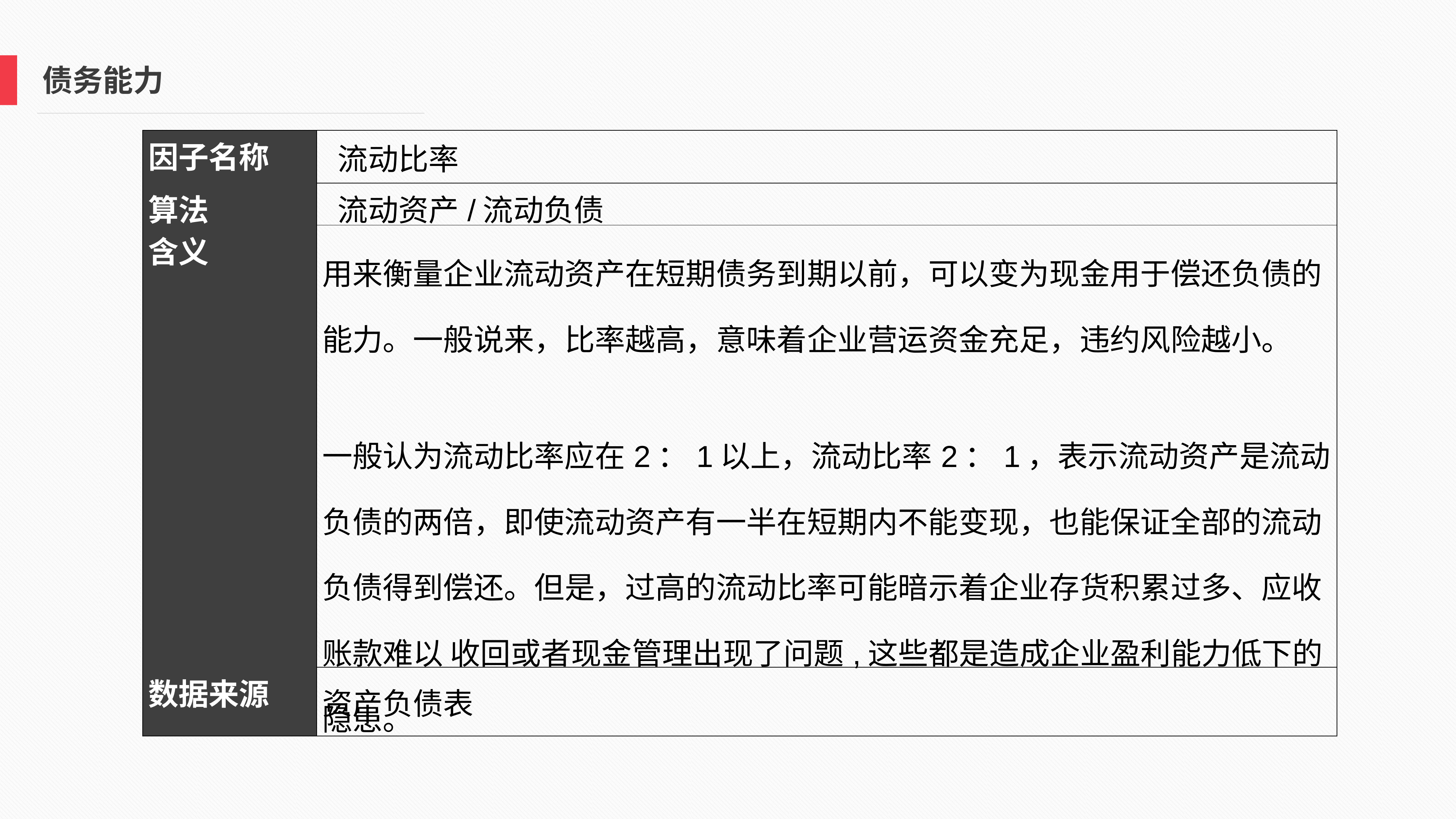

债务能力
| 因子名称 | 流动比率 |
| --- | --- |
| 算法 | 流动资产/流动负债 |
| 含义 | 用来衡量企业流动资产在短期债务到期以前，可以变为现金用于偿还负债的能力。一般说来，比率越高，意味着企业营运资金充足，违约风险越小。 一般认为流动比率应在2：1以上，流动比率2：1，表示流动资产是流动负债的两倍，即使流动资产有一半在短期内不能变现，也能保证全部的流动负债得到偿还。但是，过高的流动比率可能暗示着企业存货积累过多、应收账款难以 收回或者现金管理出现了问题,这些都是造成企业盈利能力低下的隐患。 |
| 数据来源 | 资产负债表 |